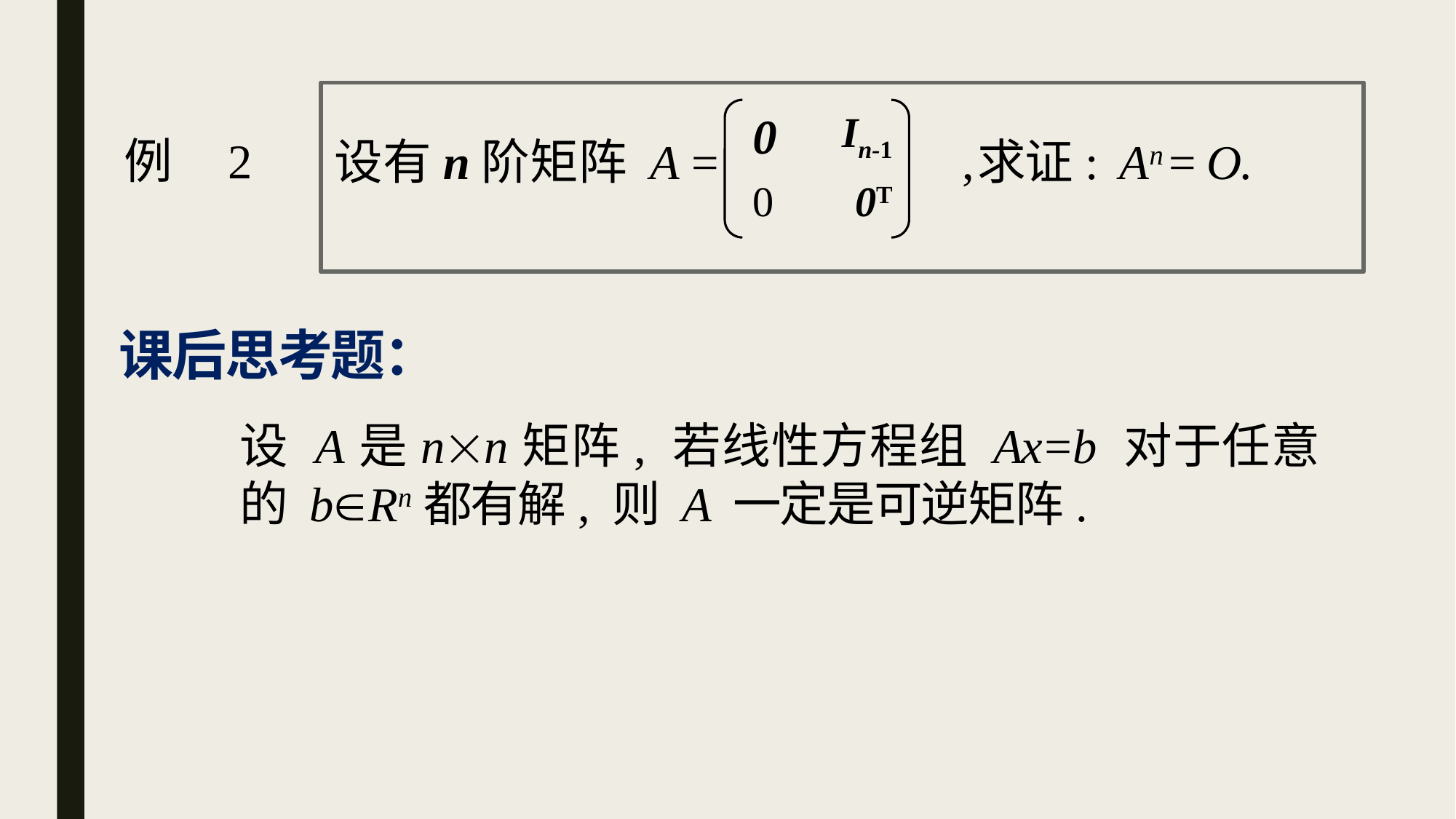

0
In-1
例    2
设有n阶矩阵 A =                    ,
求证:  An = O.
0
0T
课后思考题：
设 A是n×n矩阵, 若线性方程组 Ax=b 对于任意的 b∈Rn都有解, 则 A 一定是可逆矩阵.